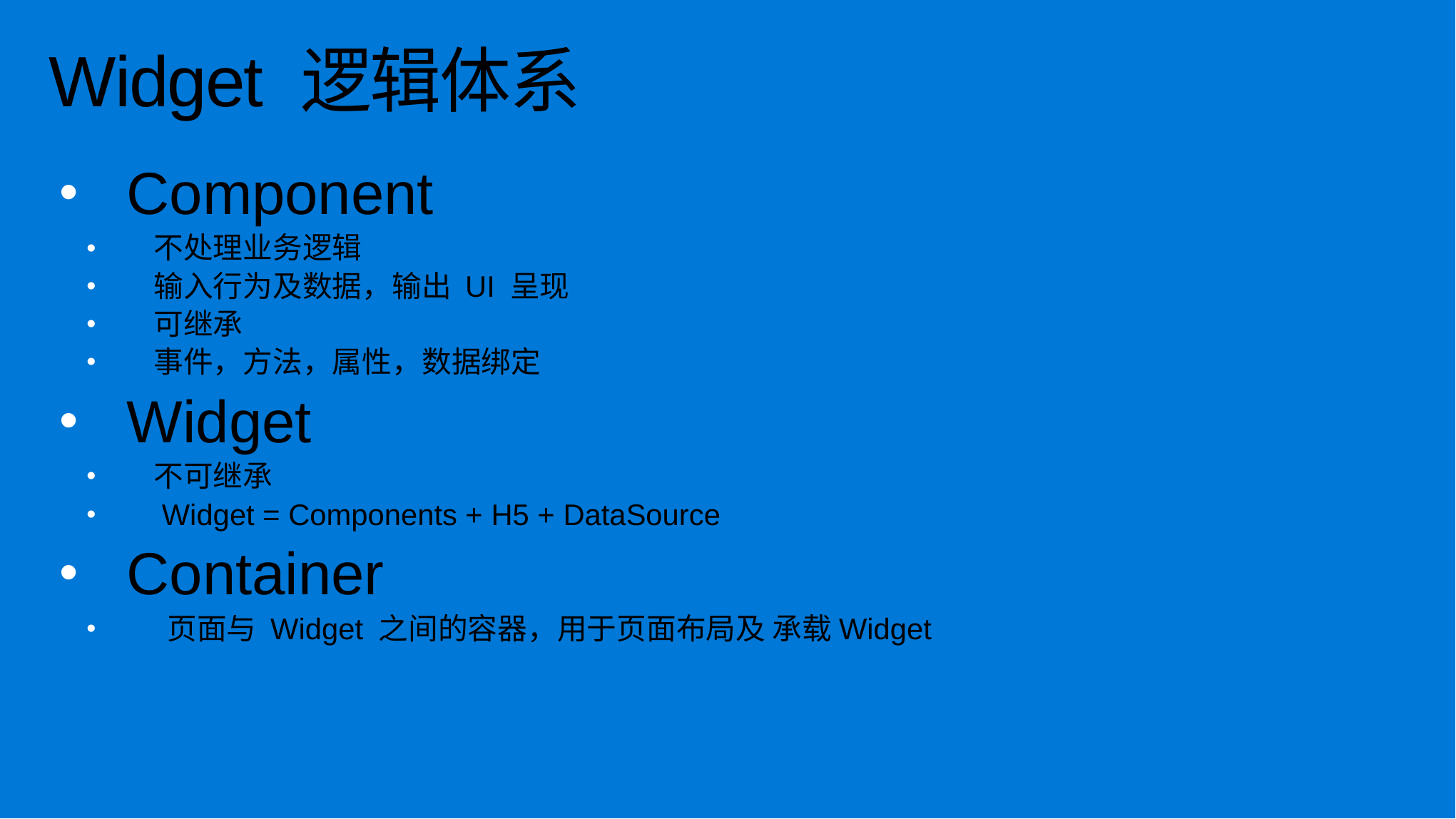

# Widget 逻辑体系
Component
不处理业务逻辑
输入行为及数据，输出 UI 呈现
可继承
事件，方法，属性，数据绑定
Widget
不可继承
 Widget = Components + H5 + DataSource
Container
 页面与 Widget 之间的容器，用于页面布局及 承载Widget